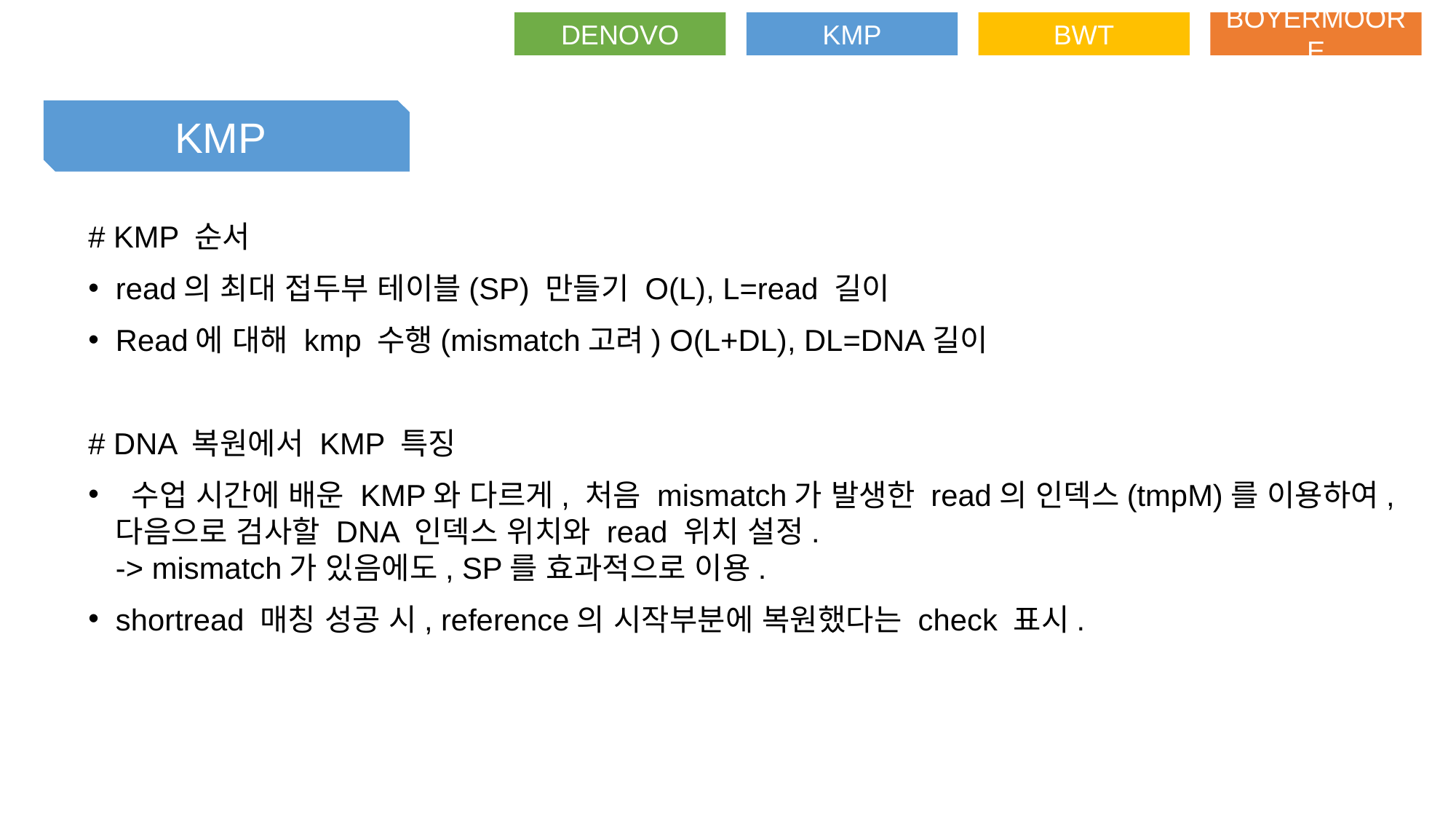

DENOVO
KMP
BWT
BOYERMOORE
KMP
# KMP 순서
read의 최대 접두부 테이블(SP) 만들기 O(L), L=read 길이
Read에 대해 kmp 수행(mismatch고려) O(L+DL), DL=DNA길이

# DNA 복원에서 KMP 특징
 수업 시간에 배운 KMP와 다르게, 처음 mismatch가 발생한 read의 인덱스(tmpM)를 이용하여, 다음으로 검사할 DNA 인덱스 위치와 read 위치 설정.
-> mismatch가 있음에도, SP를 효과적으로 이용.
shortread 매칭 성공 시, reference의 시작부분에 복원했다는 check 표시.